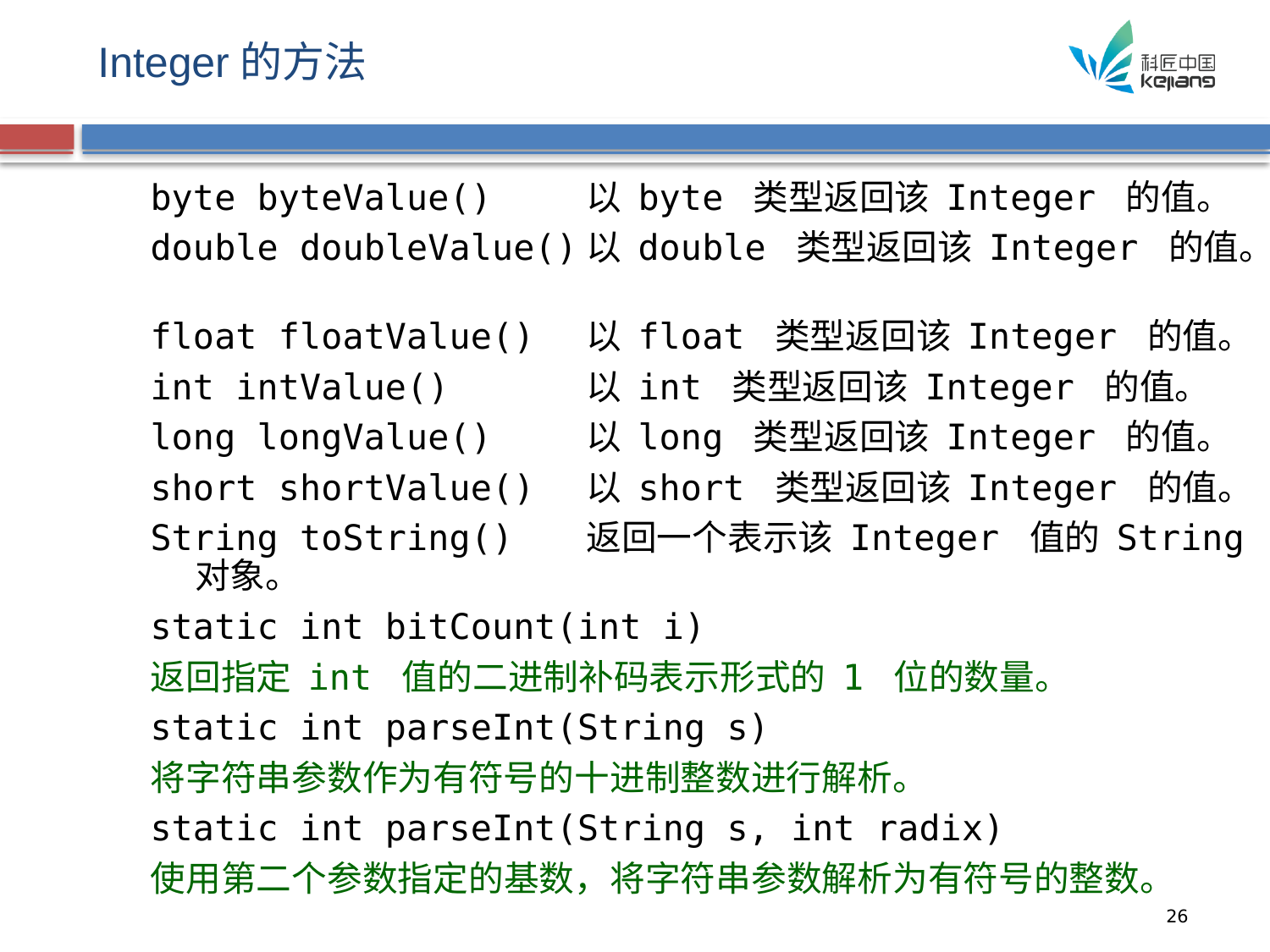

# Integer的方法
byte byteValue()    以 byte 类型返回该 Integer 的值。
double doubleValue()以 double 类型返回该 Integer 的值。
float floatValue()  以 float 类型返回该 Integer 的值。
int intValue()      以 int 类型返回该 Integer 的值。
long longValue()    以 long 类型返回该 Integer 的值。
short shortValue()  以 short 类型返回该 Integer 的值。
String toString()   返回一个表示该 Integer 值的 String 对象。
static int bitCount(int i)
返回指定 int 值的二进制补码表示形式的 1 位的数量。
static int parseInt(String s)
将字符串参数作为有符号的十进制整数进行解析。
static int parseInt(String s, int radix)
使用第二个参数指定的基数，将字符串参数解析为有符号的整数。
26